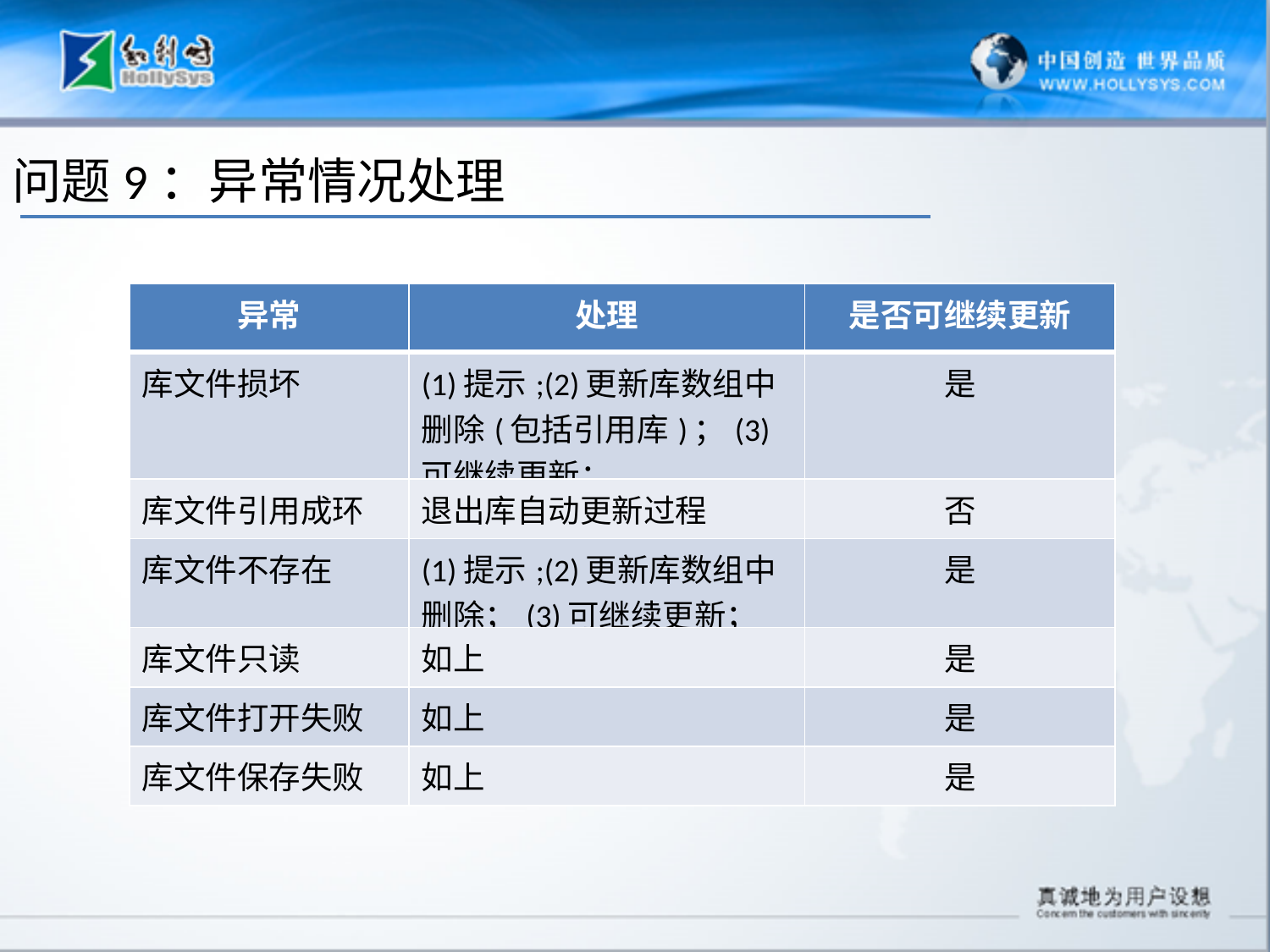

问题9：异常情况处理
| 异常 | 处理 | 是否可继续更新 |
| --- | --- | --- |
| 库文件损坏 | (1)提示;(2)更新库数组中删除(包括引用库)；(3)可继续更新； | 是 |
| 库文件引用成环 | 退出库自动更新过程 | 否 |
| 库文件不存在 | (1)提示;(2)更新库数组中删除；(3)可继续更新； | 是 |
| 库文件只读 | 如上 | 是 |
| 库文件打开失败 | 如上 | 是 |
| 库文件保存失败 | 如上 | 是 |